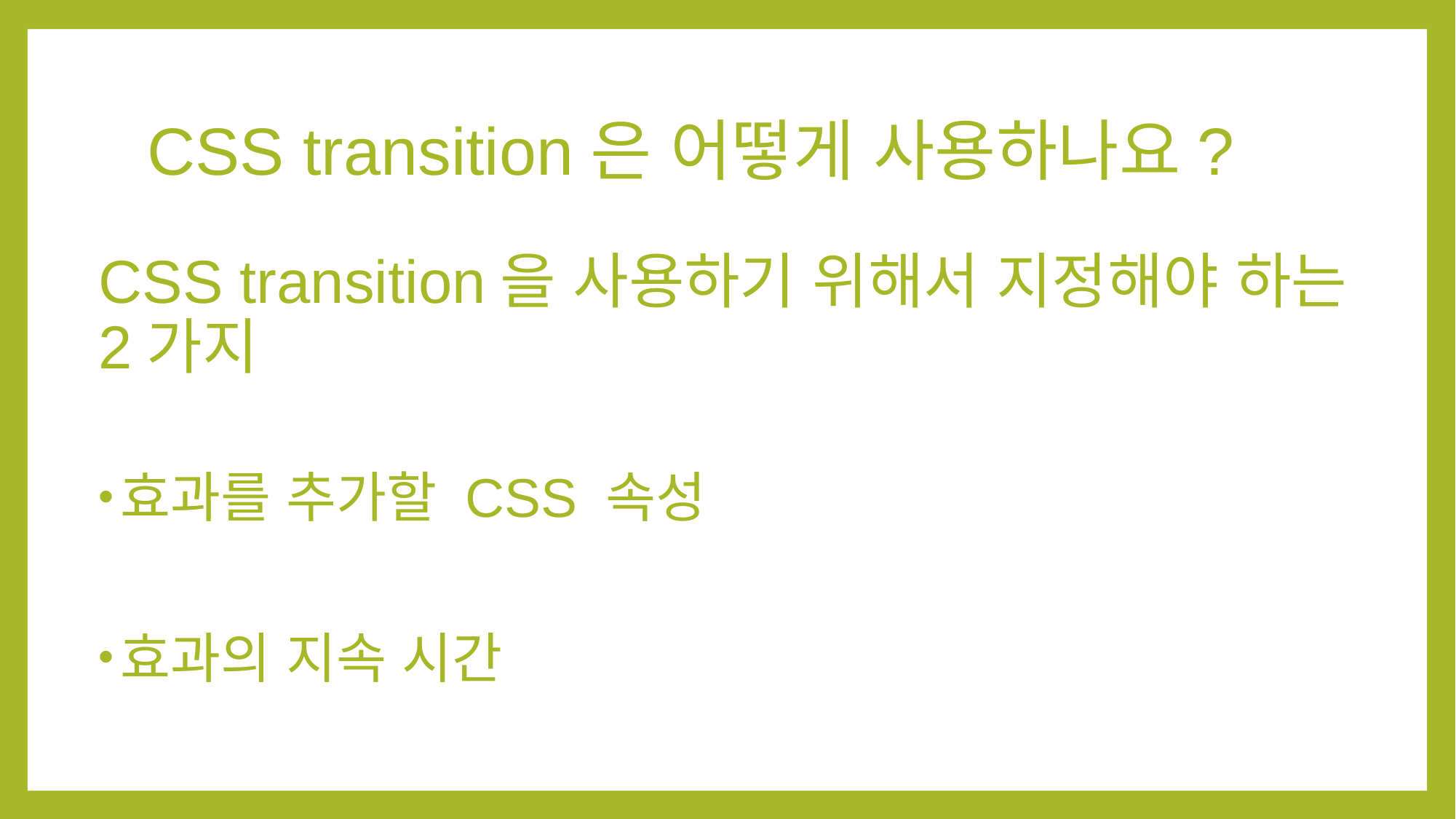

# CSS transition은 어떻게 사용하나요?
CSS transition을 사용하기 위해서 지정해야 하는 2가지

효과를 추가할 CSS 속성

효과의 지속 시간